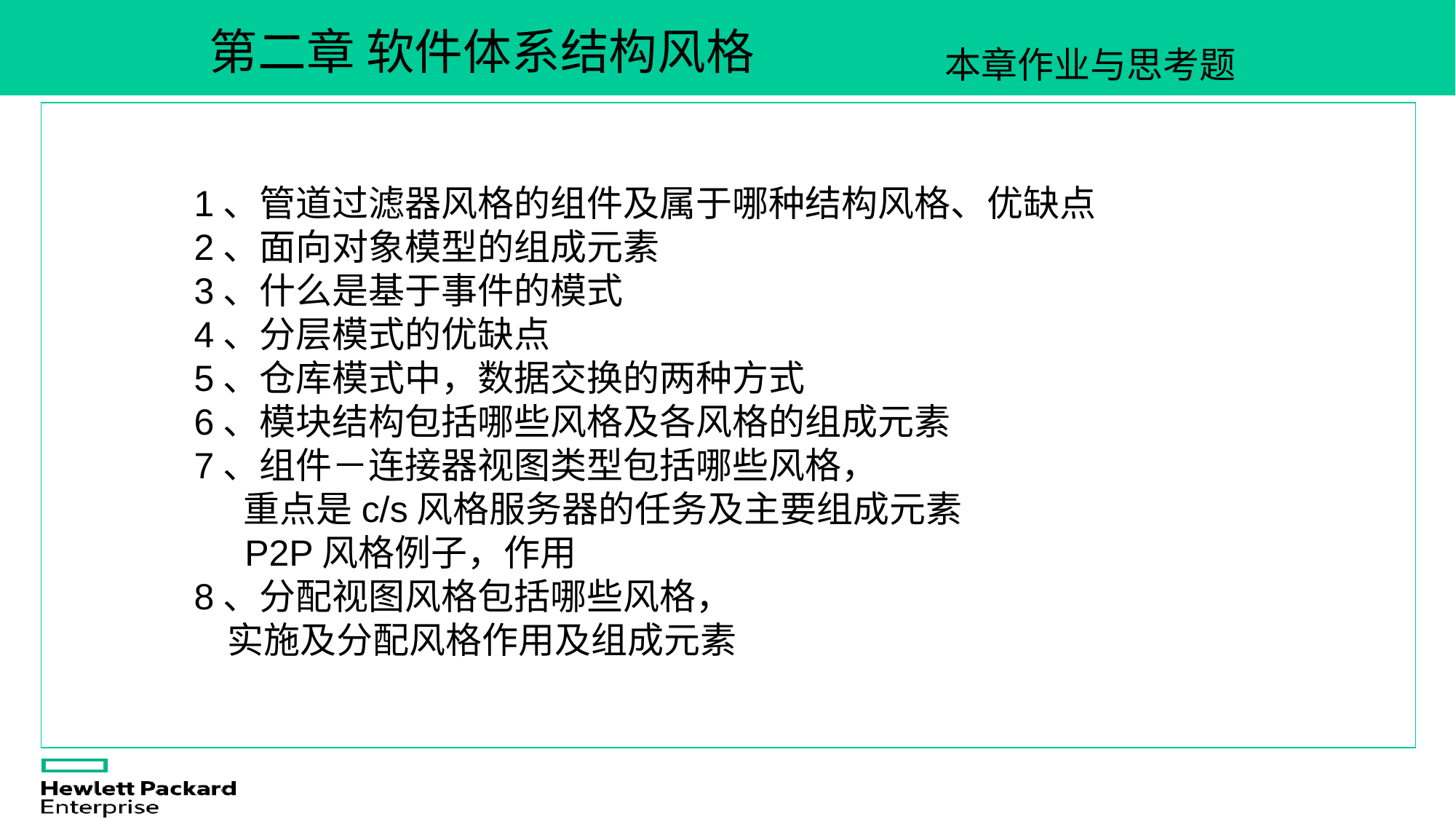

第二章 软件体系结构风格
本章作业与思考题

1、管道过滤器风格的组件及属于哪种结构风格、优缺点
2、面向对象模型的组成元素
3、什么是基于事件的模式
4、分层模式的优缺点
5、仓库模式中，数据交换的两种方式
6、模块结构包括哪些风格及各风格的组成元素
7、组件－连接器视图类型包括哪些风格，
     重点是c/s风格服务器的任务及主要组成元素
     P2P风格例子，作用
8、分配视图风格包括哪些风格，
   实施及分配风格作用及组成元素